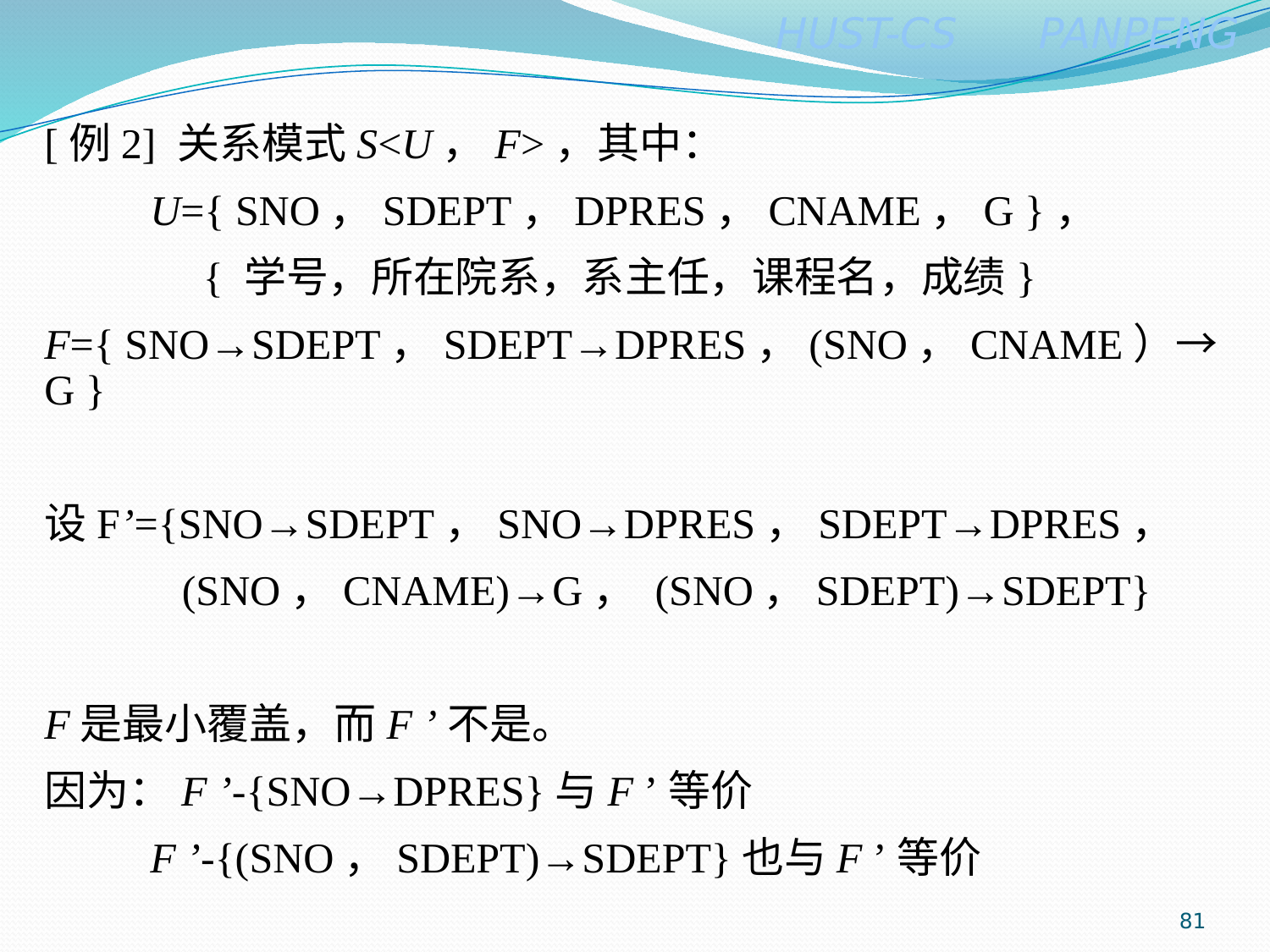

[例2] 关系模式S<U，F>，其中：
          U={ SNO，SDEPT，DPRES，CNAME，G }，
               { 学号，所在院系，系主任，课程名，成绩}
F={ SNO→SDEPT，SDEPT→DPRES，(SNO，CNAME）→G }

设F’={SNO→SDEPT，SNO→DPRES，SDEPT→DPRES，
             (SNO，CNAME)→G， (SNO，SDEPT)→SDEPT}

F是最小覆盖，而F ’不是。
因为：F ’-{SNO→DPRES}与F ’等价
          F ’-{(SNO，SDEPT)→SDEPT}也与F ’等价

81